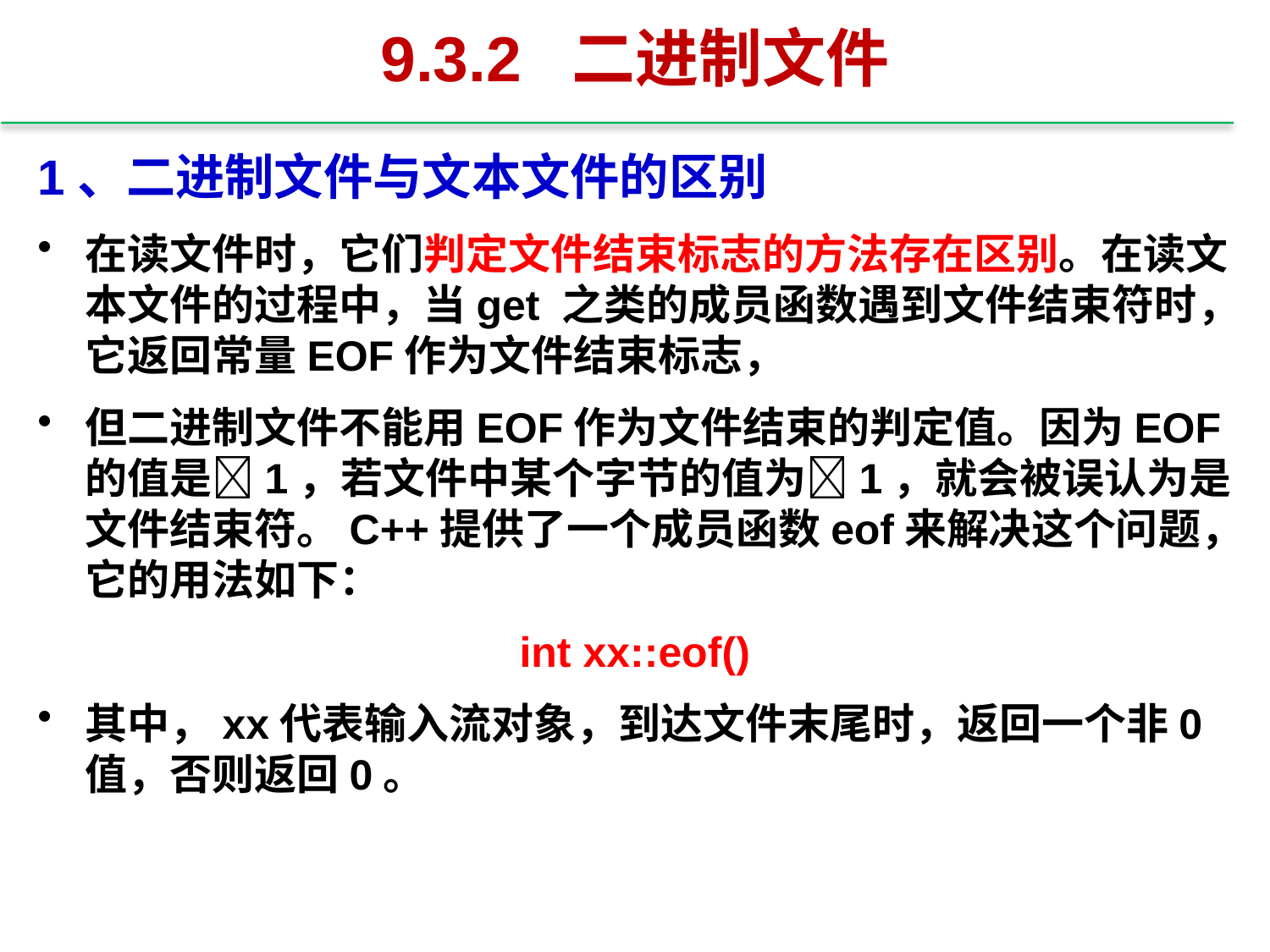

# 9.3.2  二进制文件
1、二进制文件与文本文件的区别
在读文件时，它们判定文件结束标志的方法存在区别。在读文本文件的过程中，当get 之类的成员函数遇到文件结束符时，它返回常量EOF作为文件结束标志，
但二进制文件不能用EOF作为文件结束的判定值。因为EOF的值是−1，若文件中某个字节的值为−1，就会被误认为是文件结束符。C++提供了一个成员函数eof来解决这个问题，它的用法如下：
int xx::eof()
其中，xx代表输入流对象，到达文件末尾时，返回一个非0值，否则返回0。